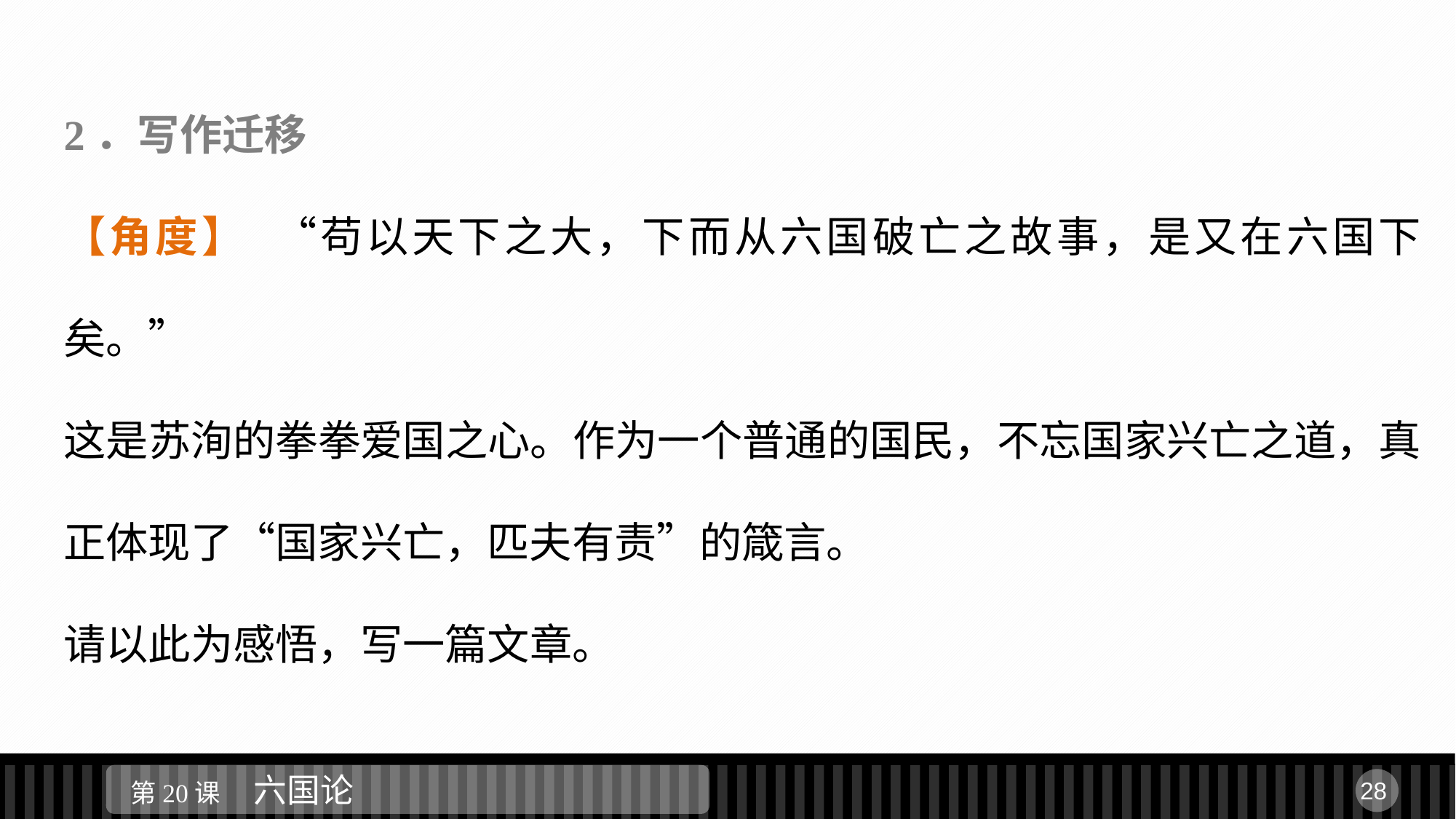

2．写作迁移
【角度】  “苟以天下之大，下而从六国破亡之故事，是又在六国下矣。”
这是苏洵的拳拳爱国之心。作为一个普通的国民，不忘国家兴亡之道，真正体现了“国家兴亡，匹夫有责”的箴言。
请以此为感悟，写一篇文章。